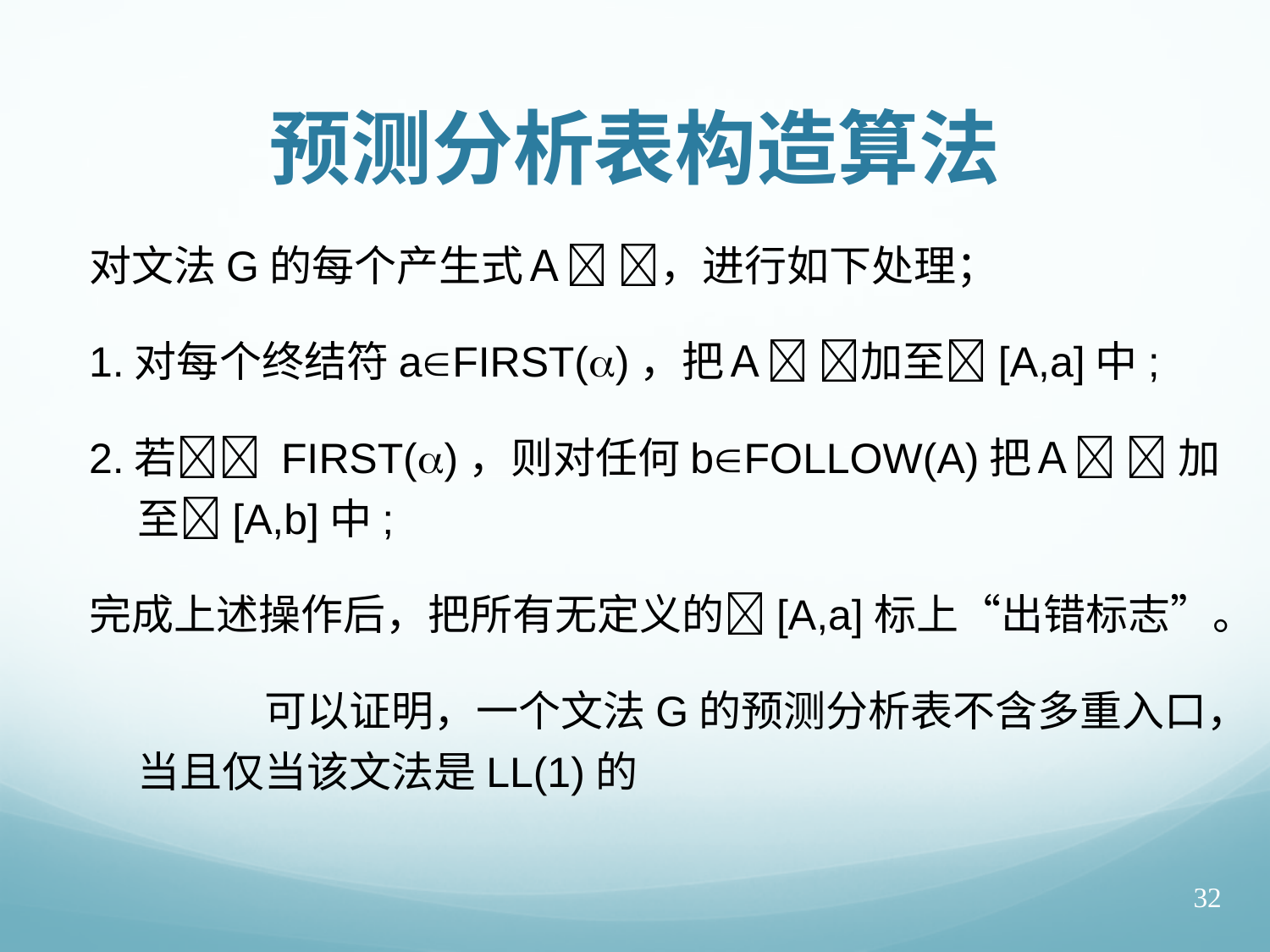

# 预测分析表构造算法
对文法G的每个产生式Ａ→ α，进行如下处理；
1.对每个终结符a∈FIRST(α)，把Ａ→ α加至Μ[A,a]中;
2.若ε∈ FIRST(α)，则对任何b∈FOLLOW(A)把Ａ→ α 加至Μ[A,b]中;
完成上述操作后，把所有无定义的Μ[A,a]标上“出错标志”。
		可以证明，一个文法G的预测分析表不含多重入口，当且仅当该文法是LL(1)的
32